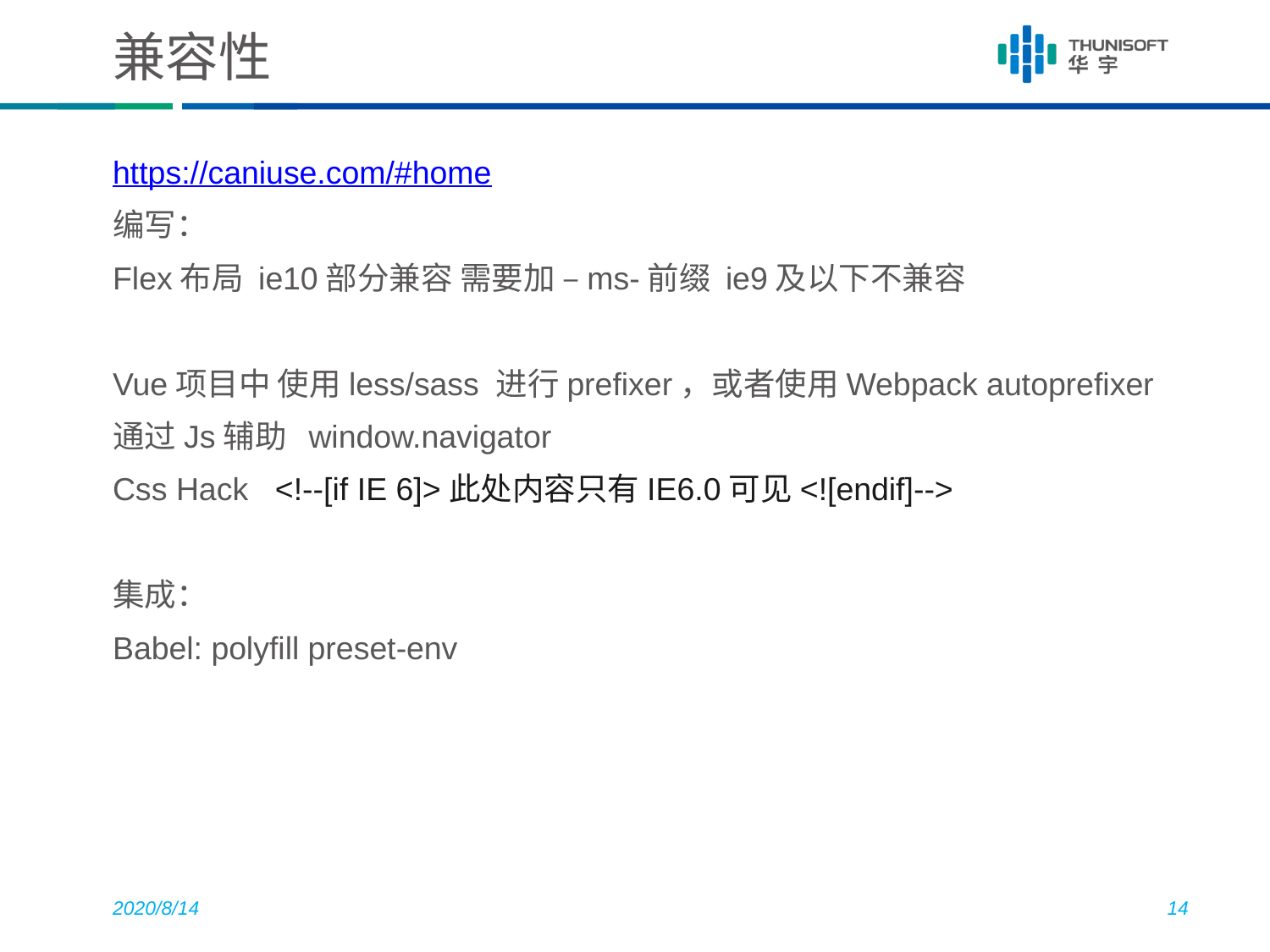

# 兼容性
https://caniuse.com/#home
编写：
Flex布局 ie10部分兼容 需要加 –ms-前缀 ie9及以下不兼容

Vue项目中 使用less/sass 进行prefixer，或者使用Webpack autoprefixer
通过Js辅助  window.navigator
Css Hack   <!--[if IE 6]>此处内容只有IE6.0可见<![endif]-->

集成：
Babel: polyfill preset-env

2020/8/14
14